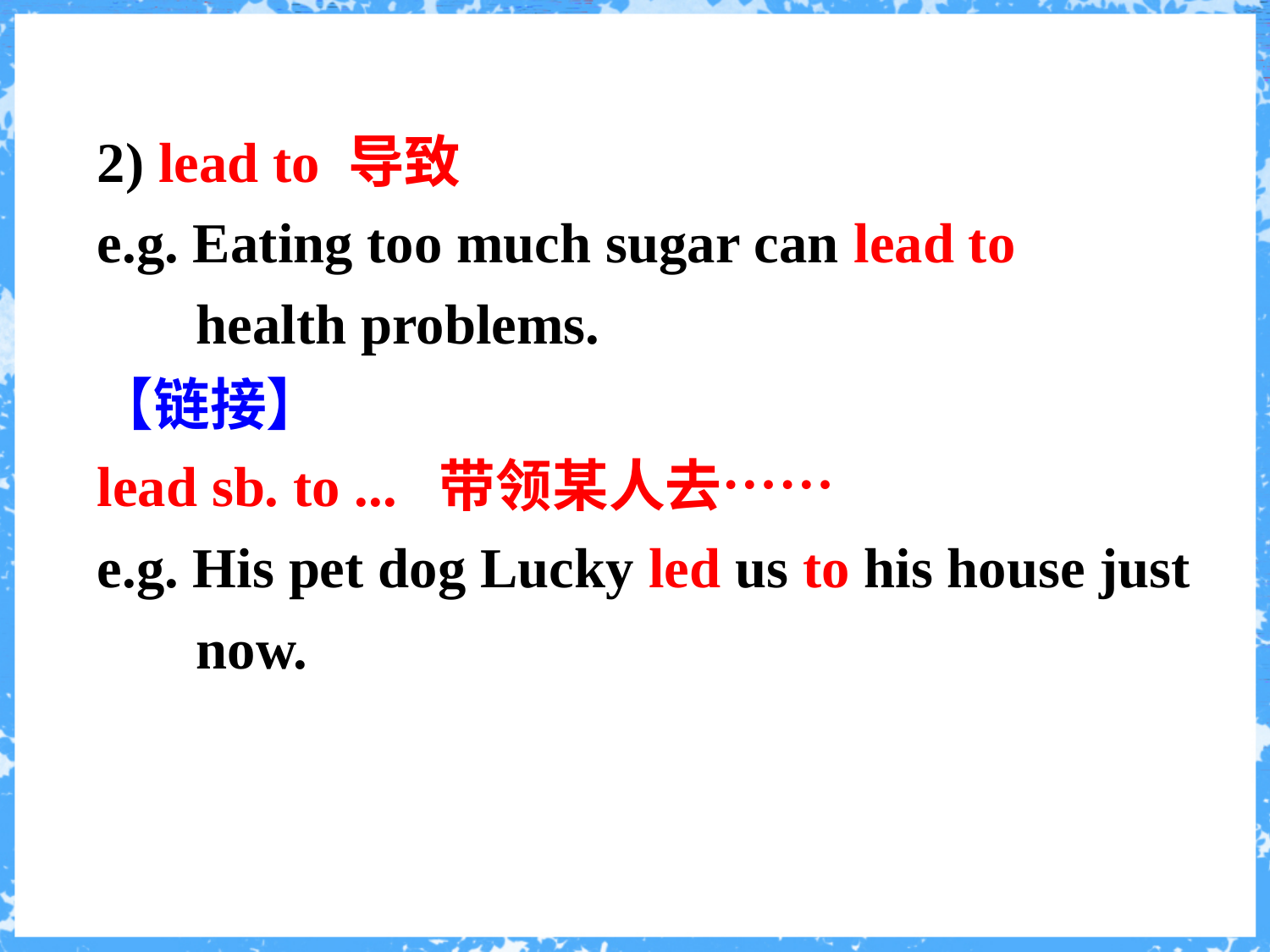

2) lead to 导致
e.g. Eating too much sugar can lead to
       health problems.
【链接】
lead sb. to ...  带领某人去……
e.g. His pet dog Lucky led us to his house just
       now.